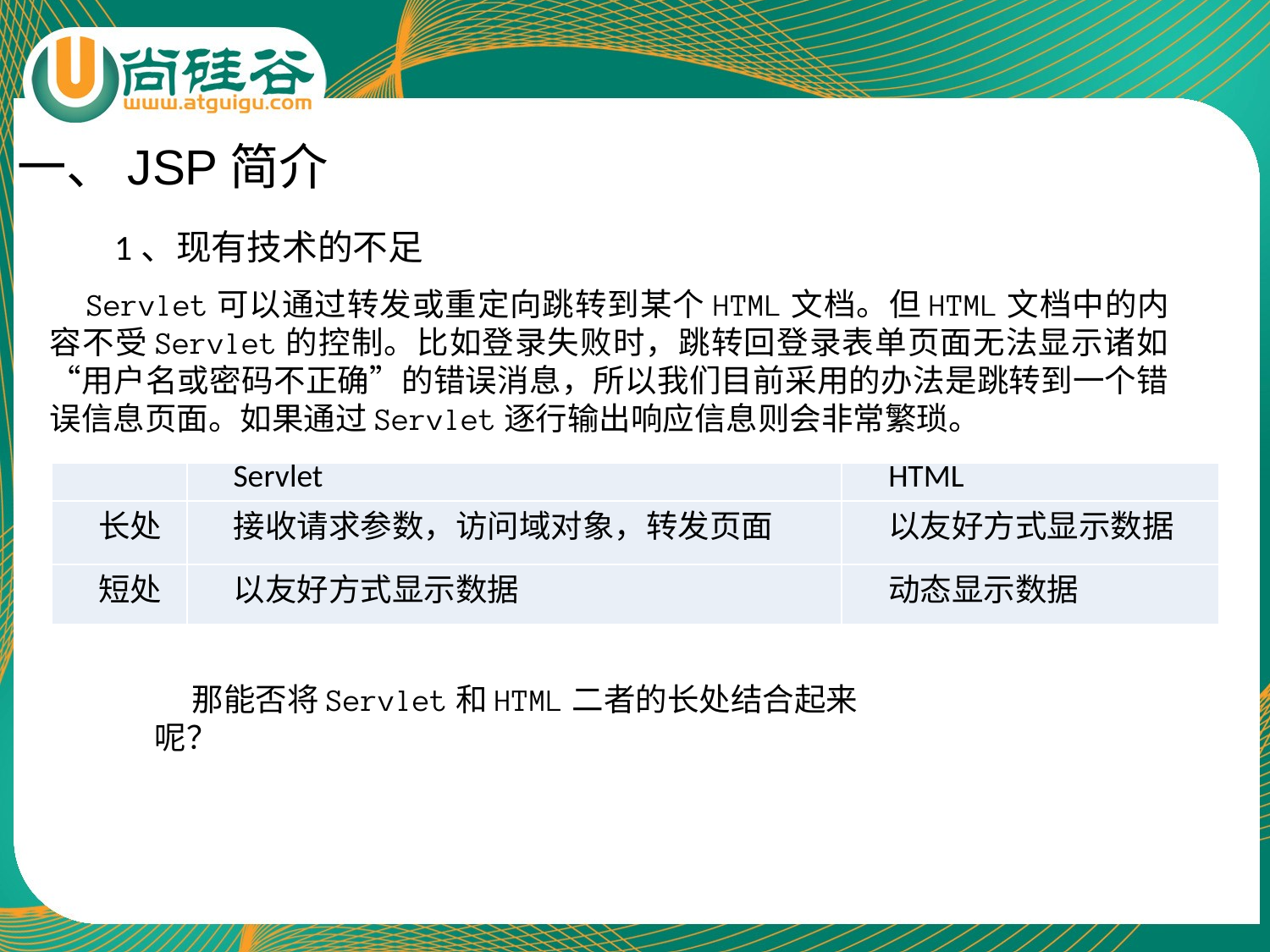

一、JSP简介
1、现有技术的不足
Servlet可以通过转发或重定向跳转到某个HTML文档。但HTML文档中的内容不受Servlet的控制。比如登录失败时，跳转回登录表单页面无法显示诸如“用户名或密码不正确”的错误消息，所以我们目前采用的办法是跳转到一个错误信息页面。如果通过Servlet逐行输出响应信息则会非常繁琐。
|  | Servlet | HTML |
| --- | --- | --- |
| 长处 | 接收请求参数，访问域对象，转发页面 | 以友好方式显示数据 |
| 短处 | 以友好方式显示数据 | 动态显示数据 |
那能否将Servlet和HTML二者的长处结合起来呢？